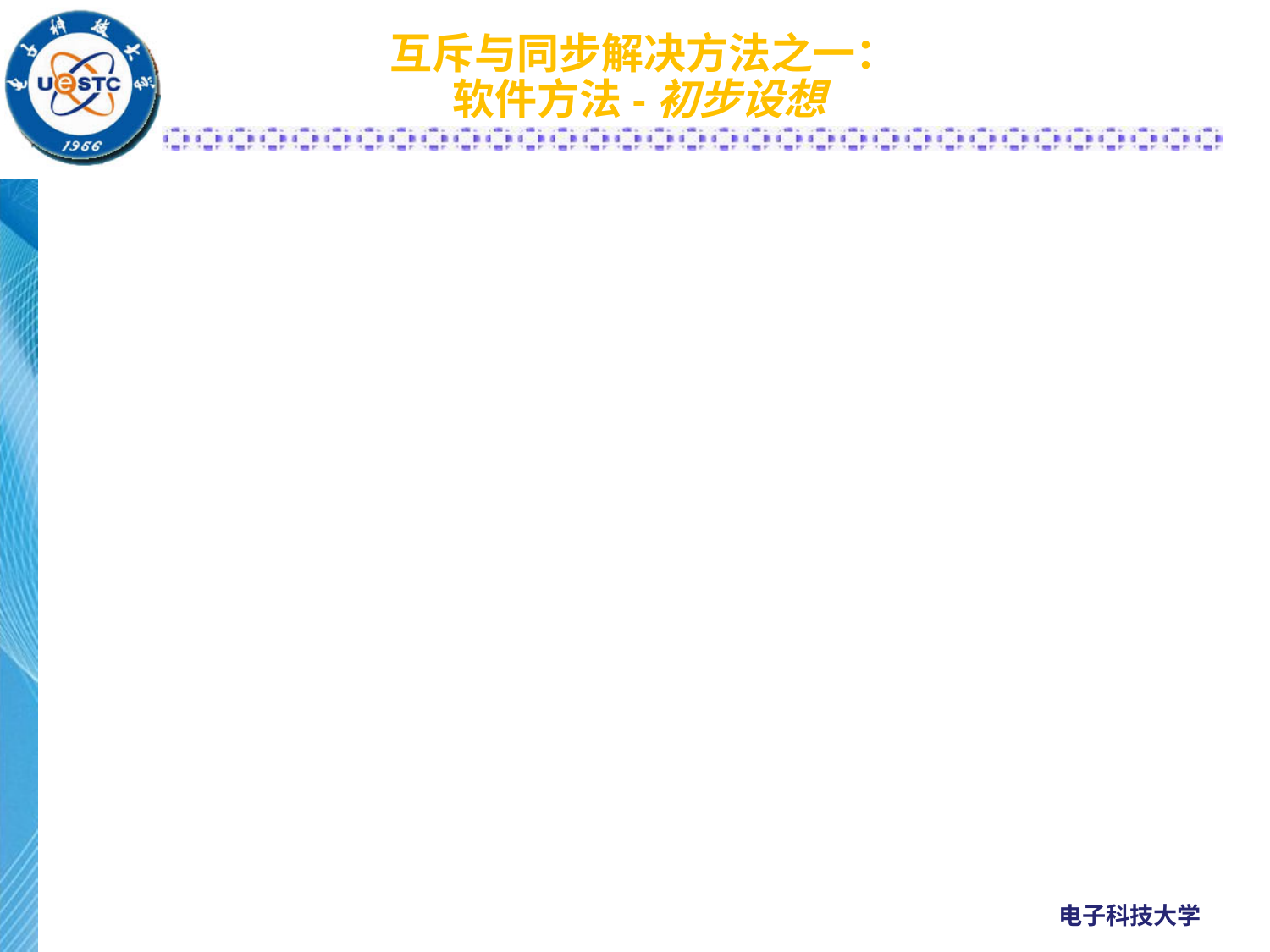

# 互斥与同步解决方法之一： 软件方法-初步设想

为了控制两个进程互斥进入临界区，可以让两个进程轮流进入临界区。

当一个进程正在临界区执行时，另一个进程就不能进入临界区，而在临界区外等待。